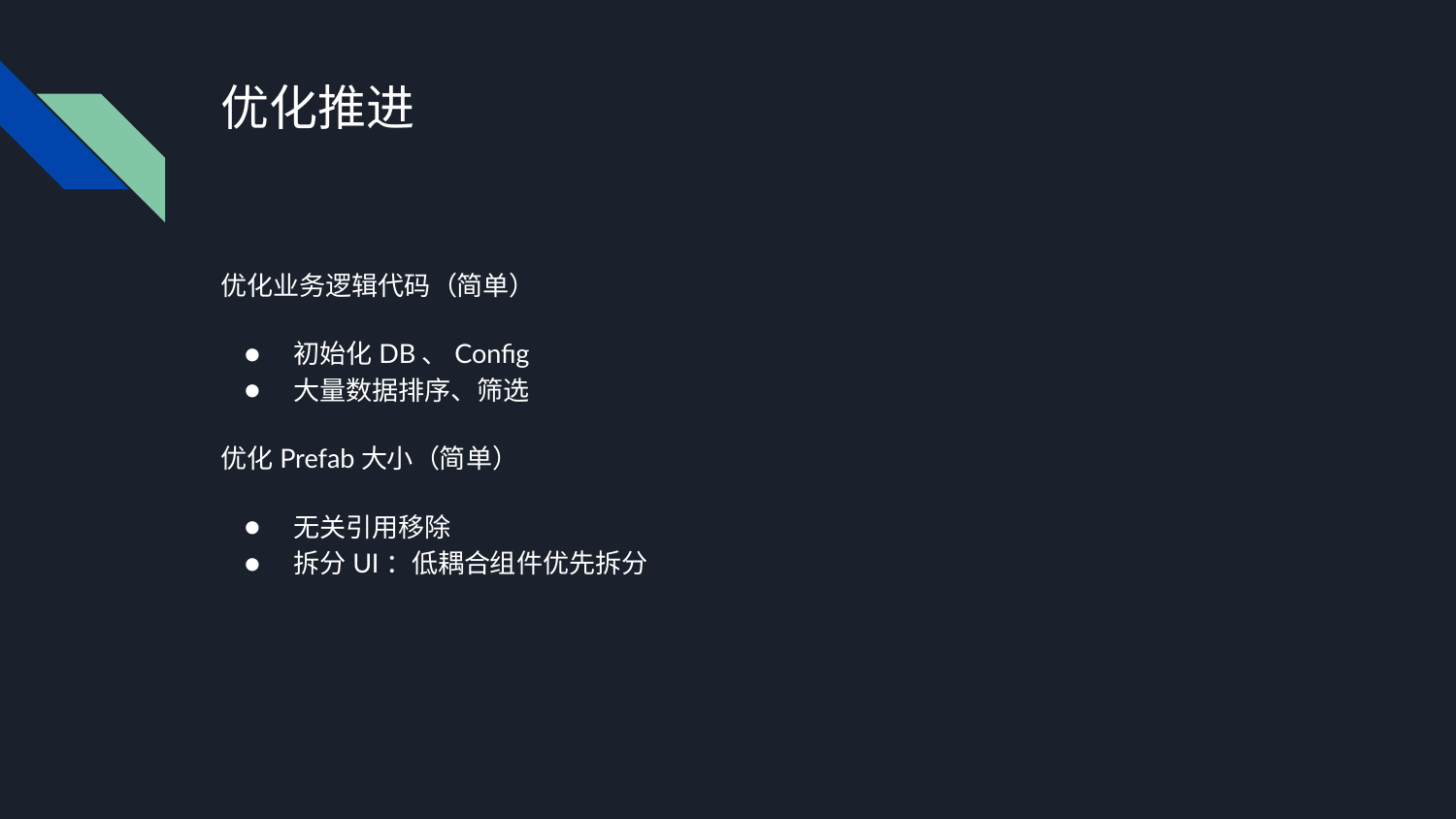

# 优化推进
优化业务逻辑代码（简单）
初始化DB、Config
大量数据排序、筛选
优化Prefab大小（简单）
无关引用移除
拆分UI：低耦合组件优先拆分